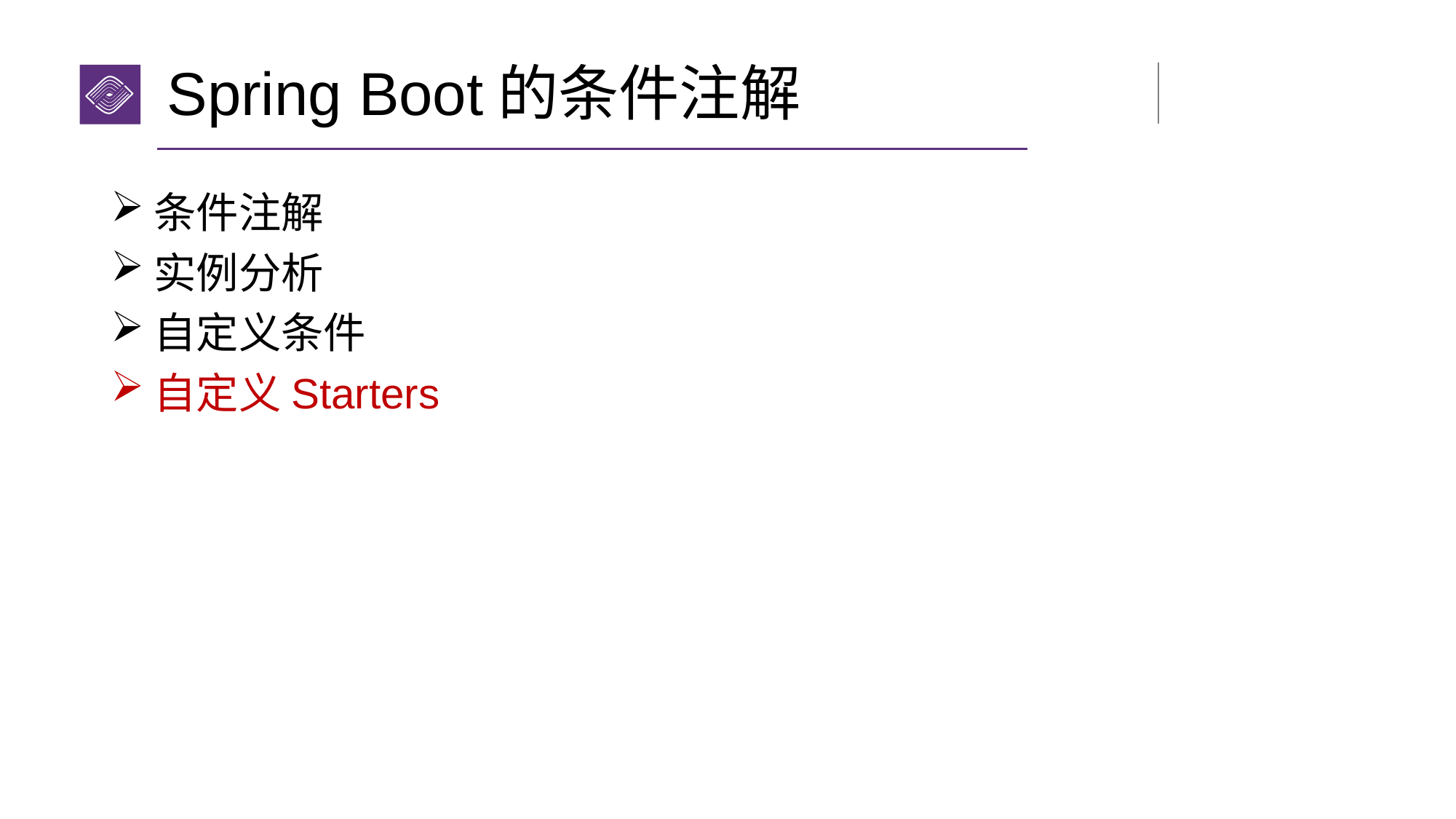

# Spring Boot的条件注解
条件注解
实例分析
自定义条件
自定义Starters
50